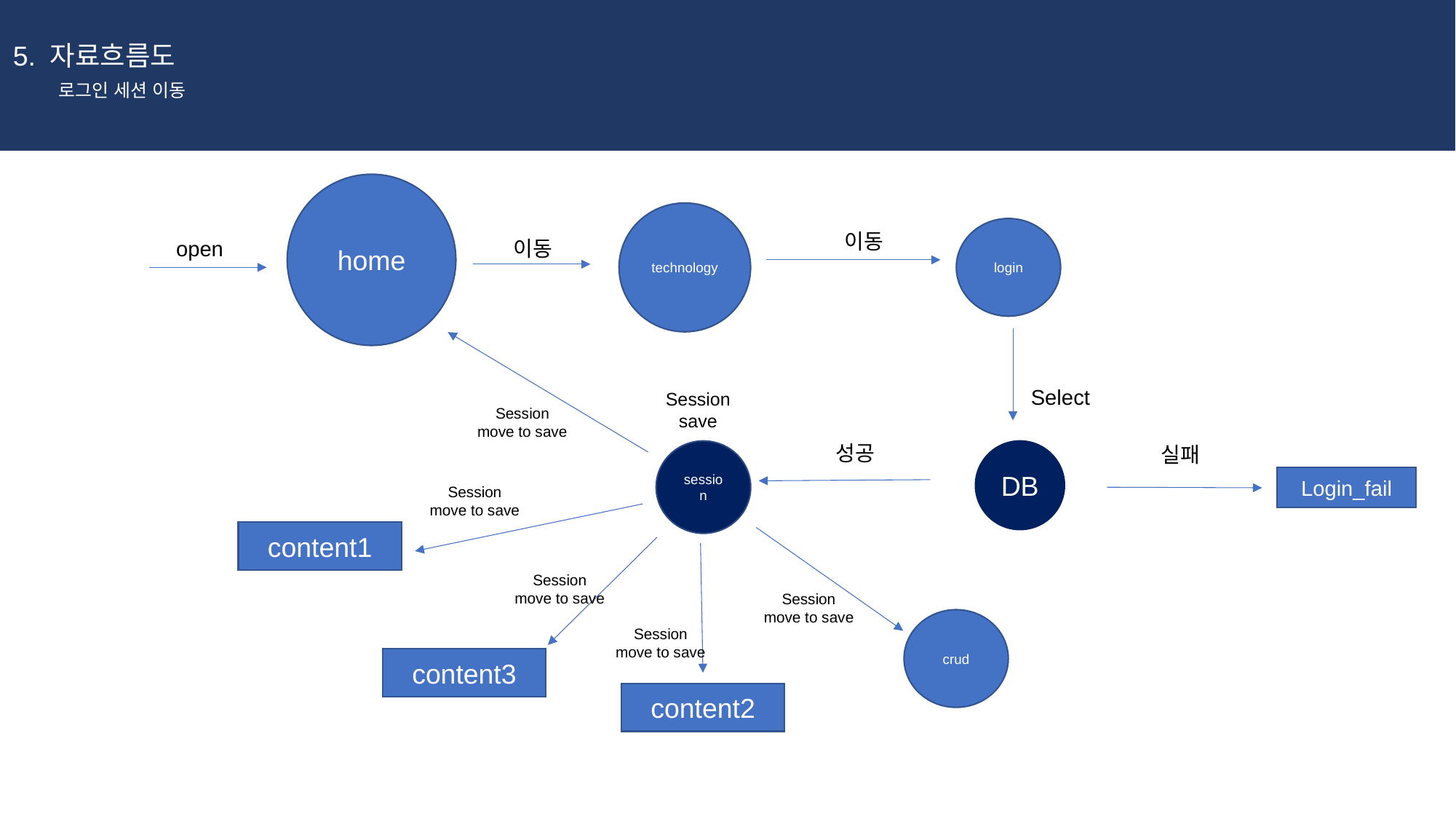

5. 자료흐름도
로그인 세션 이동

home
technology
login
이동
open
이동
Select
Session
save
Session
move to save
성공
session
DB
실패
Login_fail
Session
move to save
content1
Session
move to save
Session
move to save
crud
Session
move to save
content3
content2